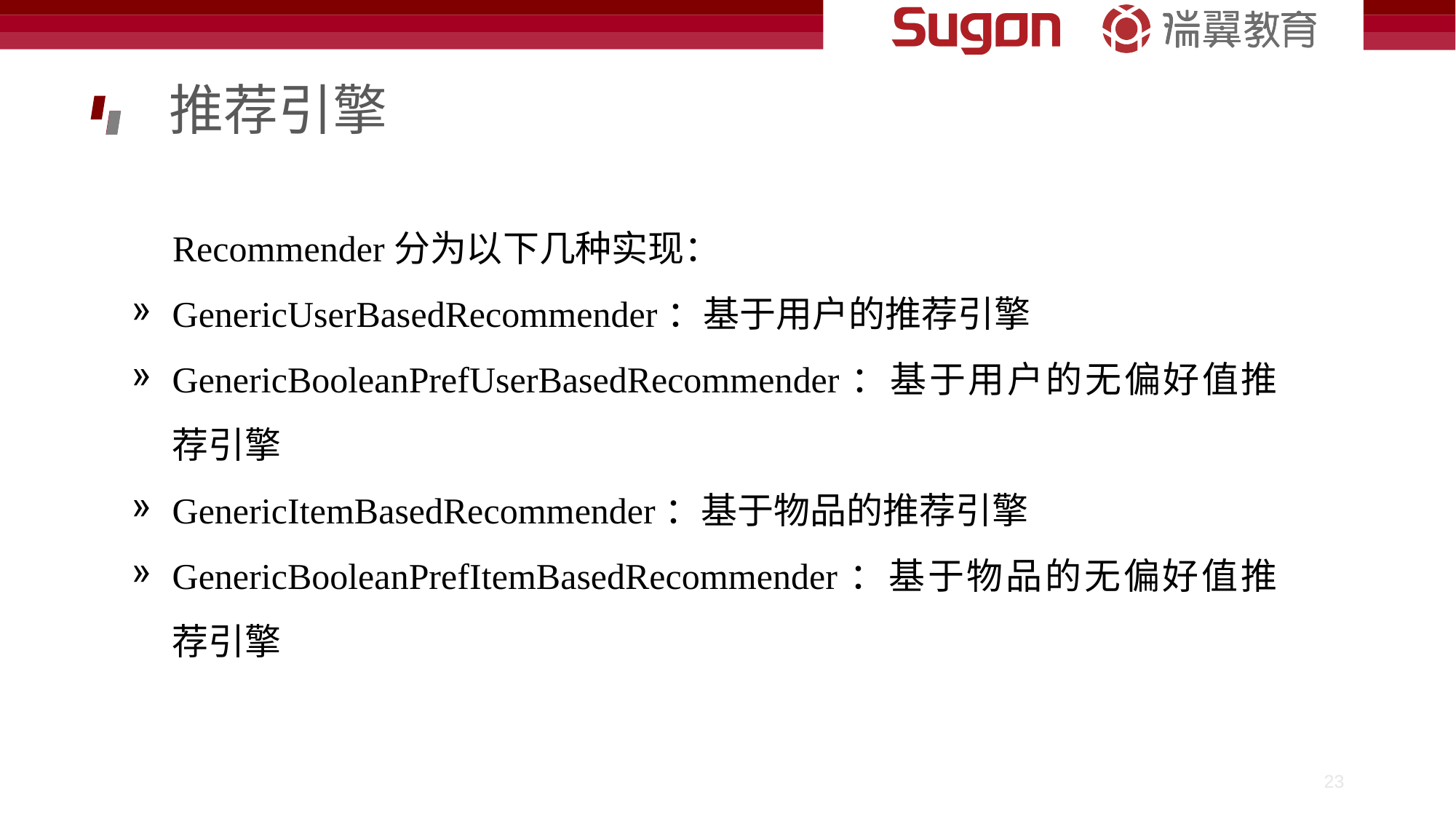

# 推荐引擎

     Recommender分为以下几种实现：
GenericUserBasedRecommender：基于用户的推荐引擎
GenericBooleanPrefUserBasedRecommender：基于用户的无偏好值推荐引擎
GenericItemBasedRecommender：基于物品的推荐引擎
GenericBooleanPrefItemBasedRecommender：基于物品的无偏好值推荐引擎
23